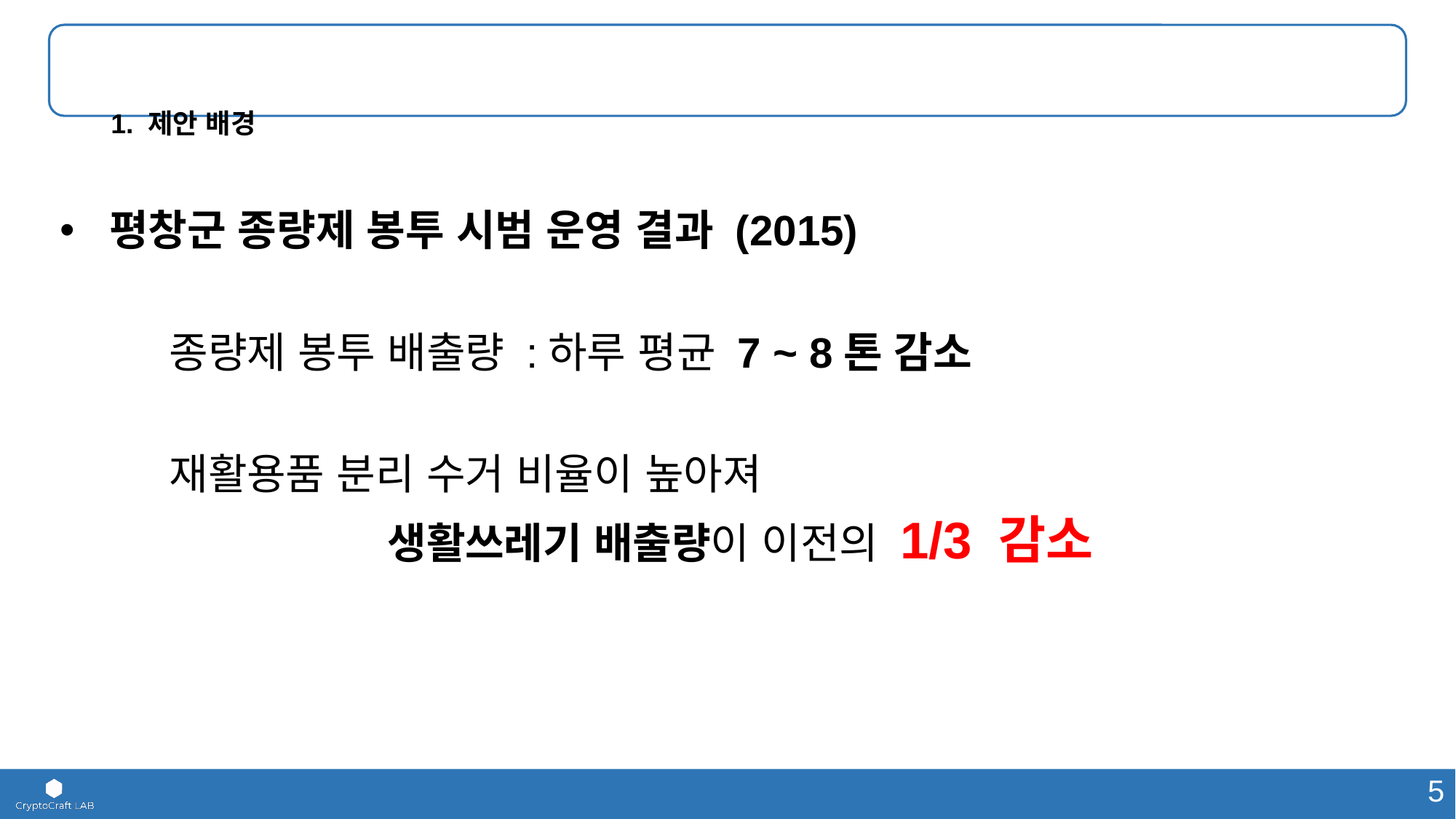

# 1. 제안 배경

 평창군 종량제 봉투 시범 운영 결과 (2015)

	종량제 봉투 배출량 :하루 평균 7 ~ 8톤 감소

	재활용품 분리 수거 비율이 높아져
			생활쓰레기 배출량이 이전의 1/3 감소